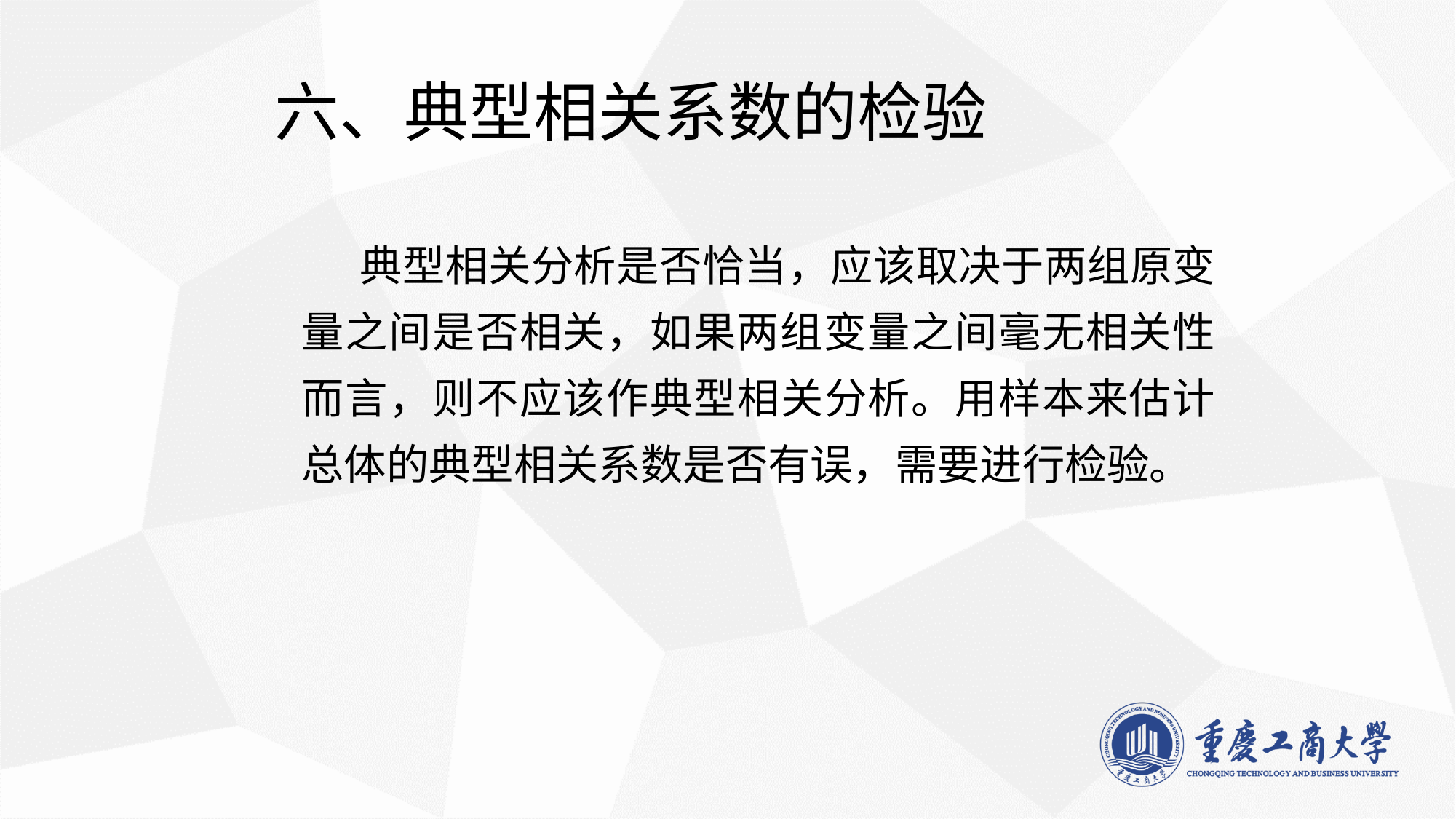

# 六、典型相关系数的检验
　　典型相关分析是否恰当，应该取决于两组原变量之间是否相关，如果两组变量之间毫无相关性而言，则不应该作典型相关分析。用样本来估计总体的典型相关系数是否有误，需要进行检验。